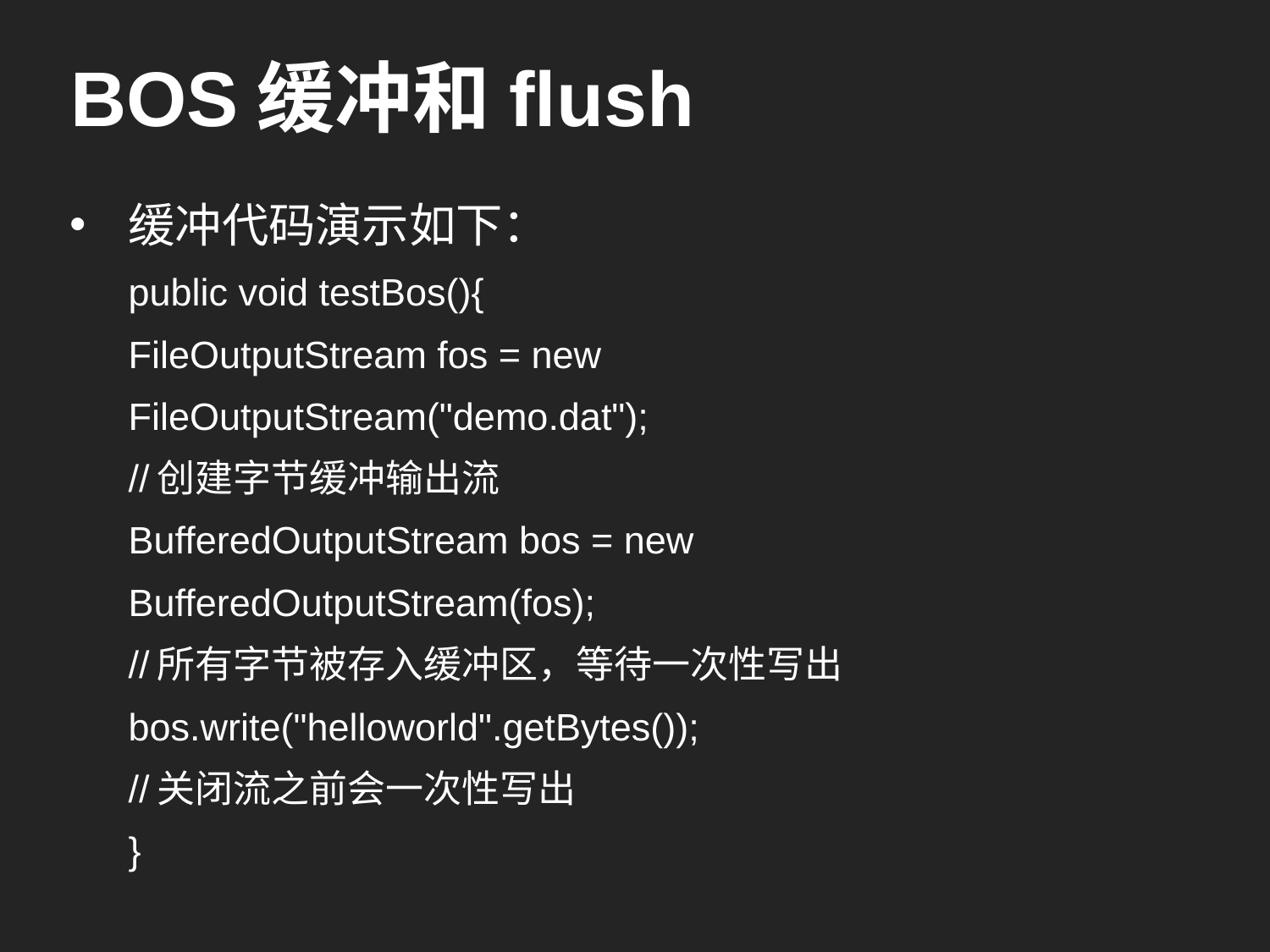

# BOS缓冲和flush
缓冲代码演示如下：
public void testBos(){
	FileOutputStream fos = new
			FileOutputStream("demo.dat");
	//创建字节缓冲输出流
	BufferedOutputStream bos = new
			BufferedOutputStream(fos);
	//所有字节被存入缓冲区，等待一次性写出
	bos.write("helloworld".getBytes());
	//关闭流之前会一次性写出
}